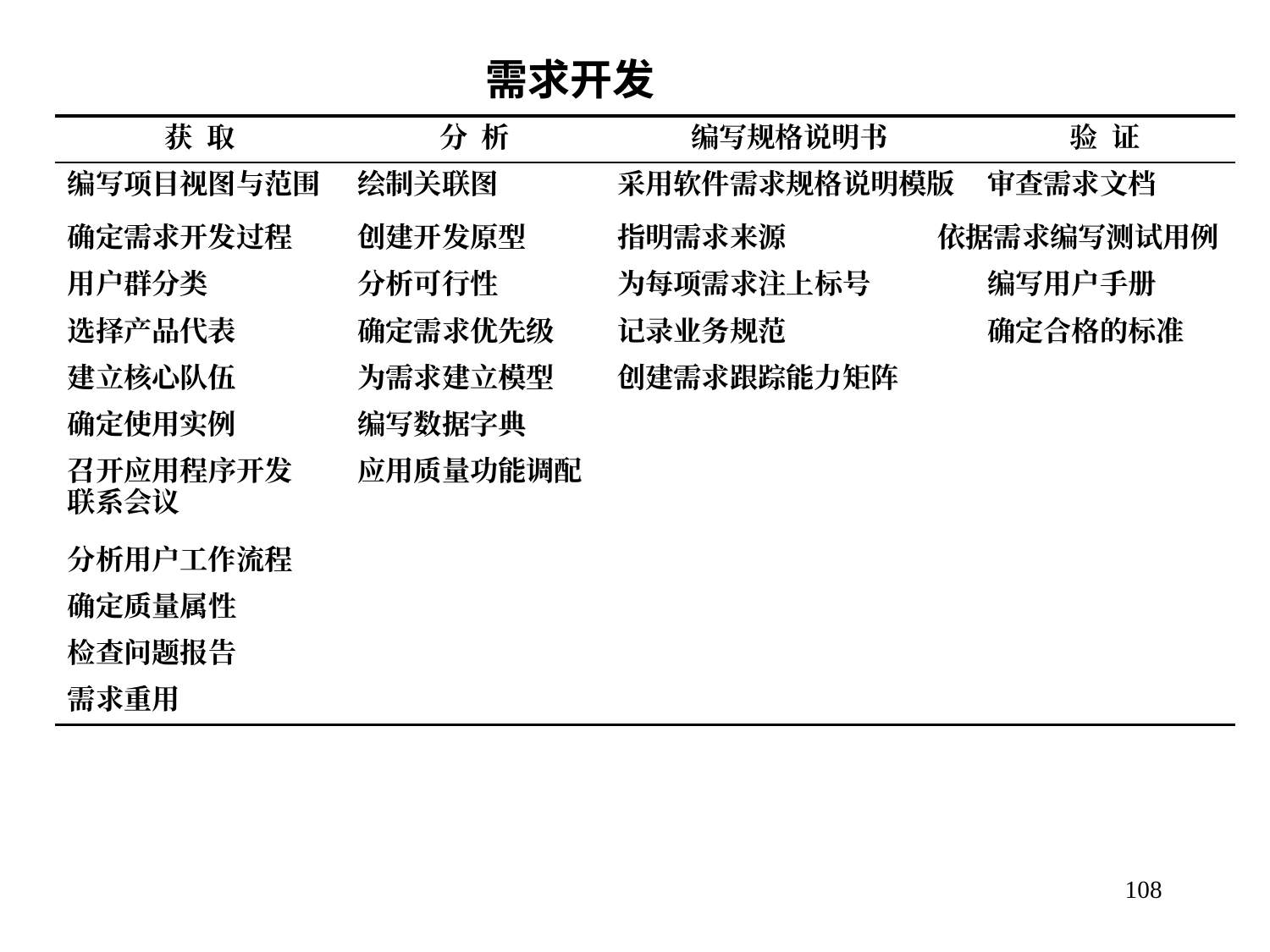

需求开发
| 获 取 | 分 析 | 编写规格说明书 |  | 验 证 |
| --- | --- | --- | --- | --- |
| 编写项目视图与范围 | 绘制关联图 | 采用软件需求规格说明模版 |  | 审查需求文档 |
| 确定需求开发过程 | 创建开发原型 | 指明需求来源 | 依据需求编写测试用例 |  |
| 用户群分类 | 分析可行性 | 为每项需求注上标号 |  | 编写用户手册 |
| 选择产品代表 | 确定需求优先级 | 记录业务规范 |  | 确定合格的标准 |
| 建立核心队伍 | 为需求建立模型 | 创建需求跟踪能力矩阵 |  |  |
| 确定使用实例 | 编写数据字典 |  |  |  |
| 召开应用程序开发 联系会议 | 应用质量功能调配 |  |  |  |
| 分析用户工作流程 |  |  |  |  |
| 确定质量属性 |  |  |  |  |
| 检查问题报告 |  |  |  |  |
| 需求重用 |  |  |  |  |

108